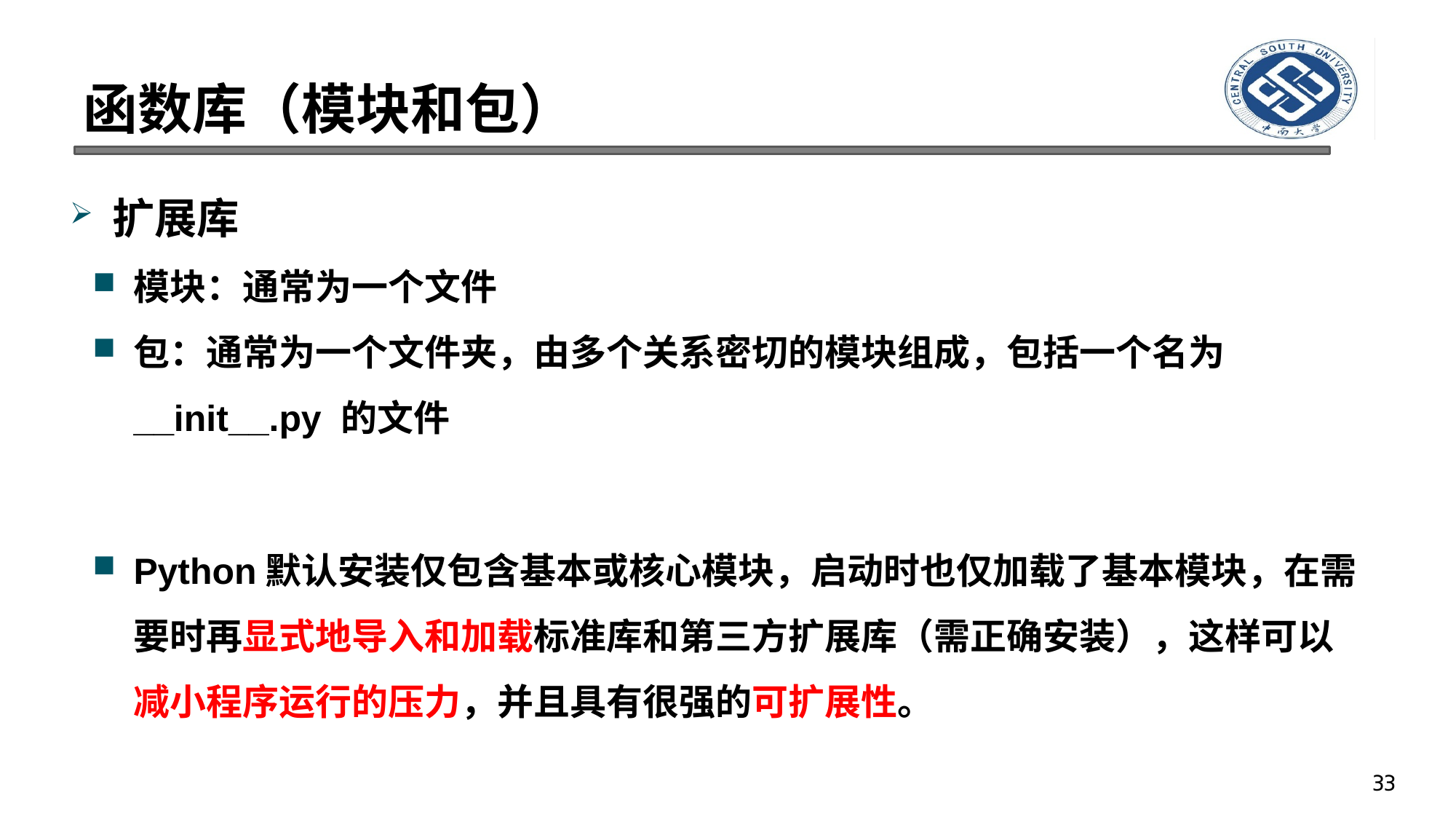

# 函数库（模块和包）
扩展库
模块：通常为一个文件
包：通常为一个文件夹，由多个关系密切的模块组成，包括一个名为__init__.py 的文件

Python默认安装仅包含基本或核心模块，启动时也仅加载了基本模块，在需要时再显式地导入和加载标准库和第三方扩展库（需正确安装），这样可以减小程序运行的压力，并且具有很强的可扩展性。
33